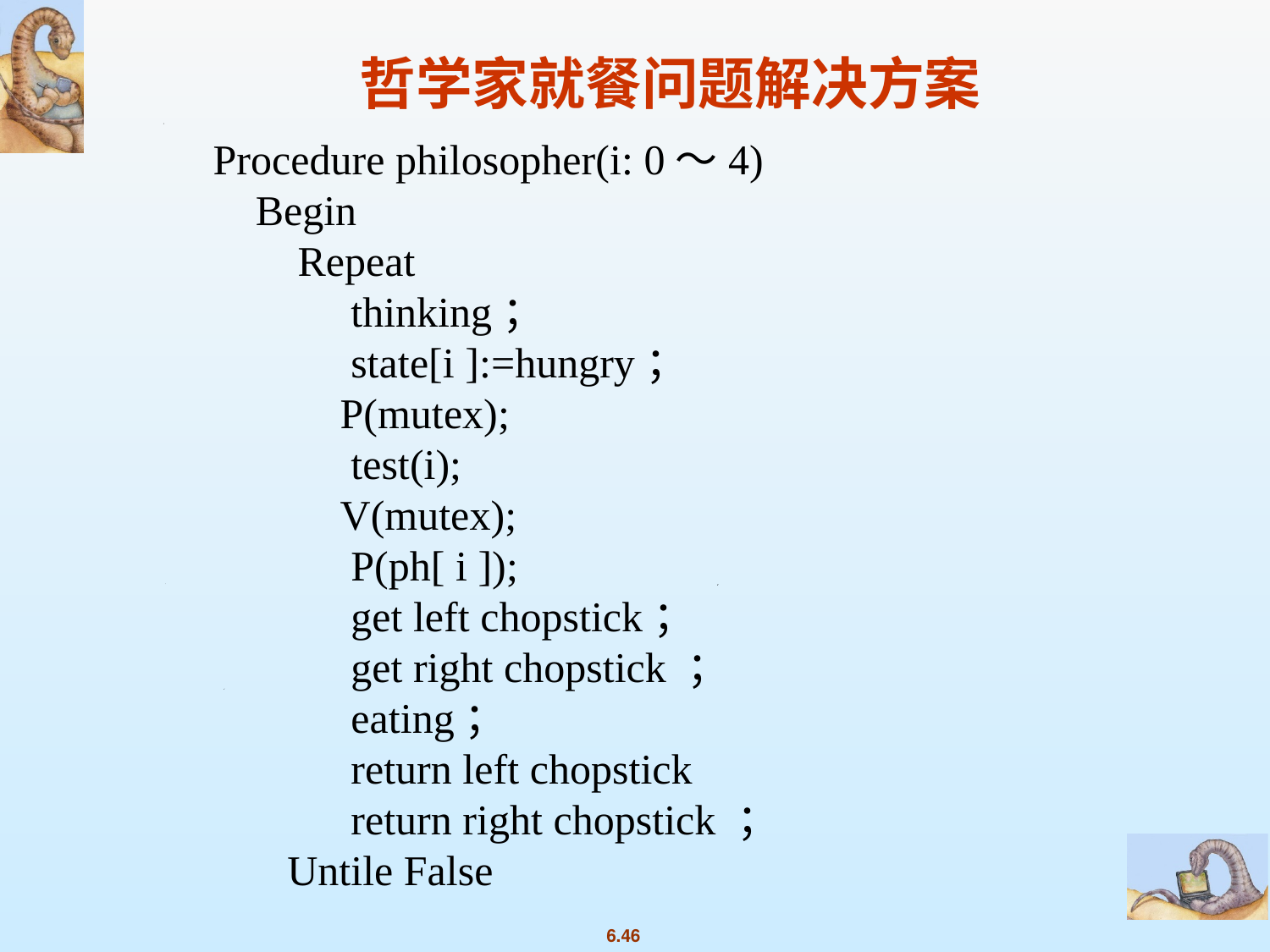

哲学家就餐问题解决方案
Procedure philosopher(i: 0～4)
    Begin
        Repeat
             thinking；
             state[i ]:=hungry；
            P(mutex);
             test(i);
            V(mutex);
             P(ph[ i ]);
             get left chopstick；
	 get right chopstick ；
             eating；
             return left chopstick
             return right chopstick ；
       Untile False